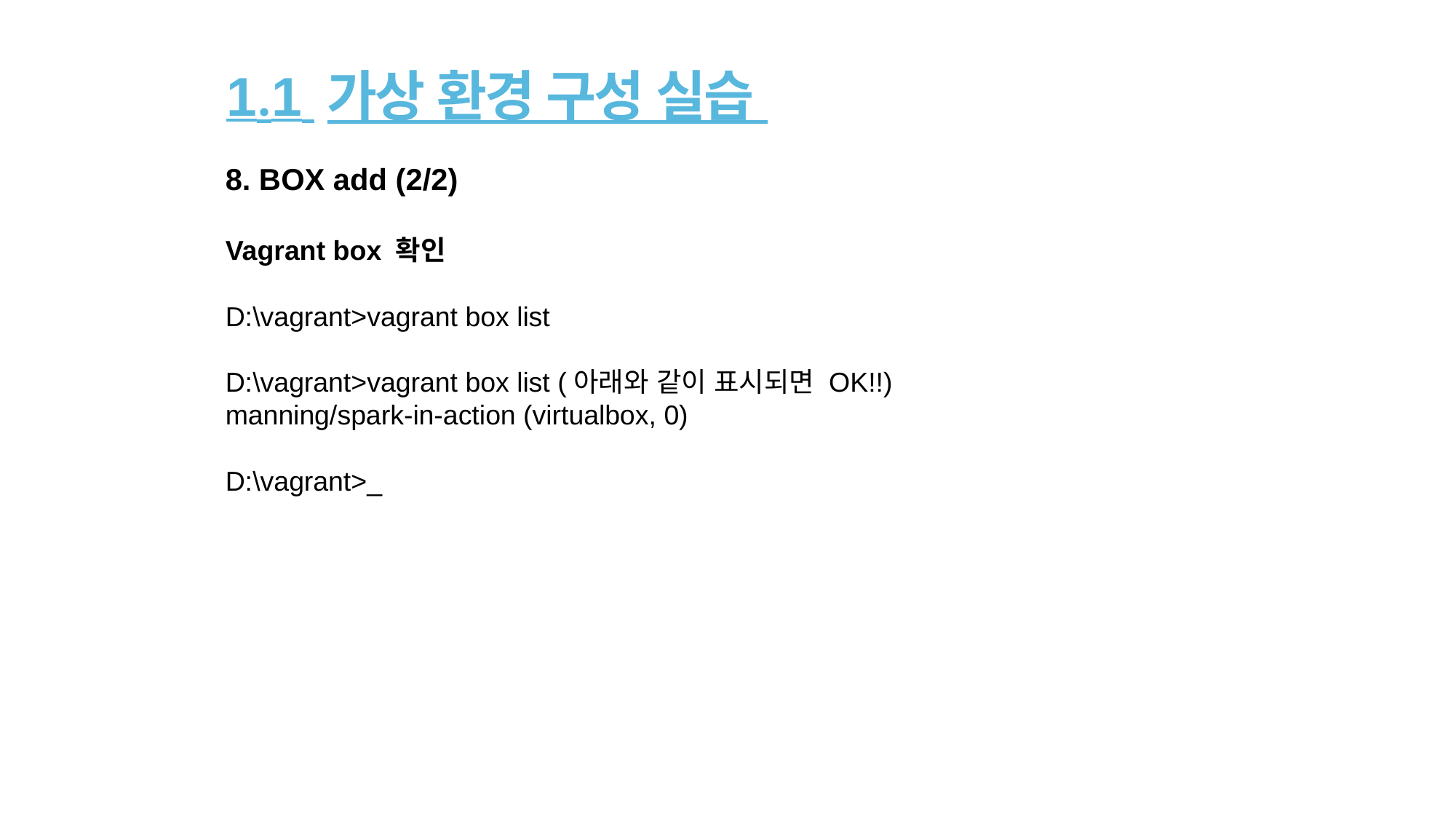

1.1 가상 환경 구성 실습

8. BOX add (2/2)

Vagrant box 확인

D:\vagrant>vagrant box list

D:\vagrant>vagrant box list (아래와 같이 표시되면 OK!!)
manning/spark-in-action (virtualbox, 0)

D:\vagrant>_